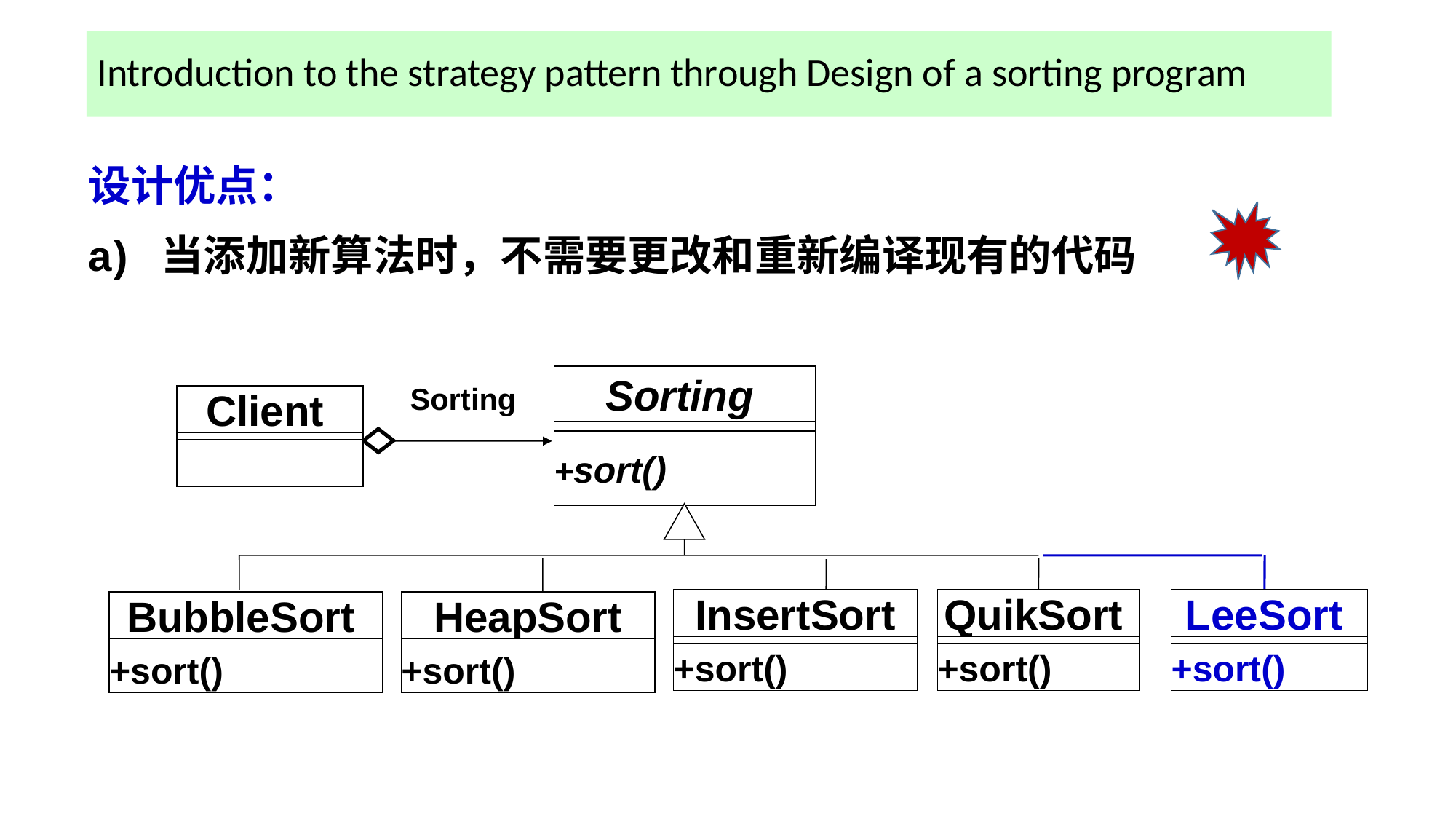

# Introduction to the strategy pattern through Design of a sorting program
设计优点：
当添加新算法时，不需要更改和重新编译现有的代码

Sorting

+sort()
Sorting
Client

InsertSort

+sort()
QuikSort

+sort()
BubbleSort

+sort()
HeapSort

+sort()

LeeSort

+sort()